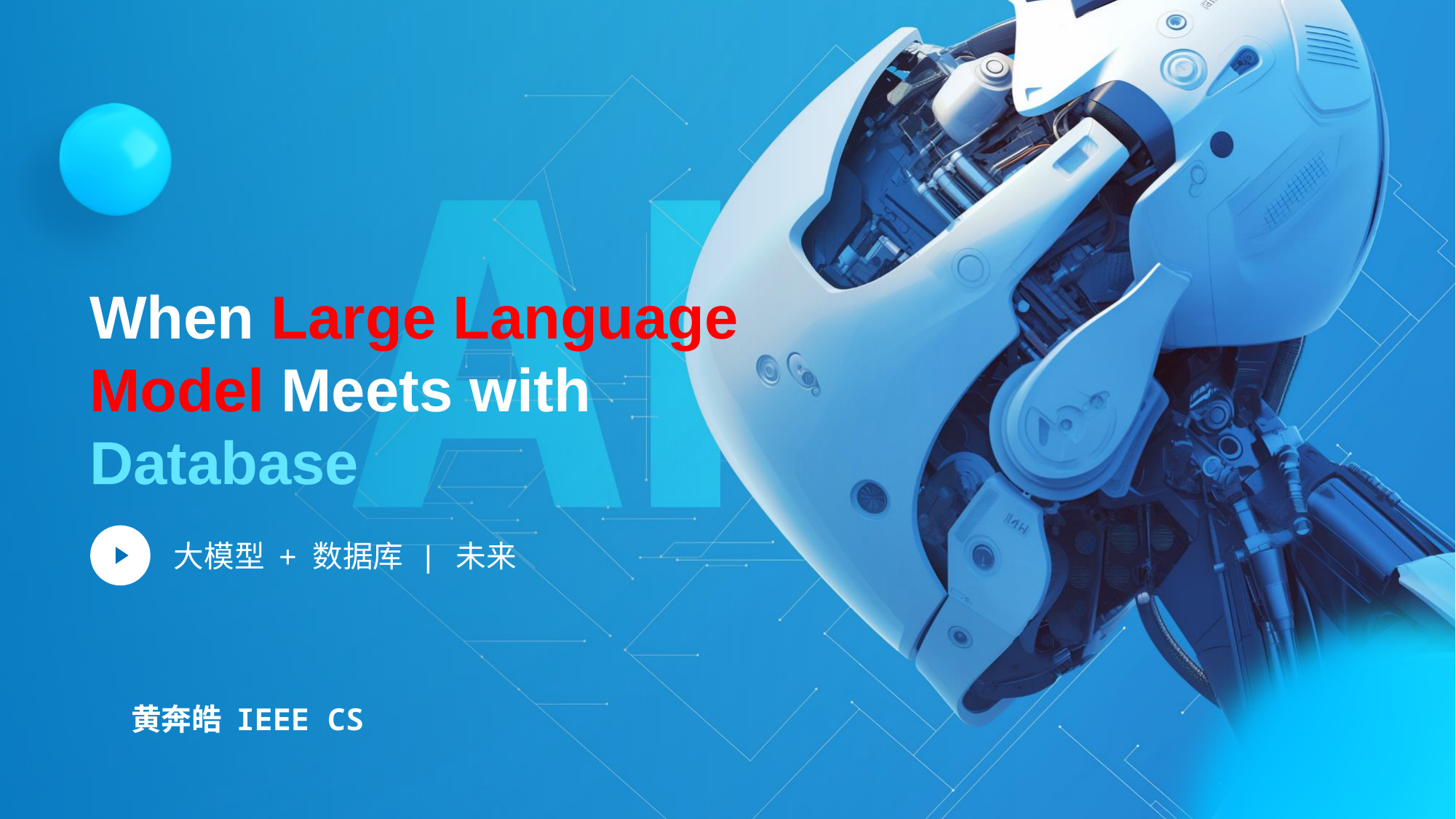

# When Large Language Model Meets with Database
大模型 + 数据库  |  未来
黄奔皓 IEEE CS